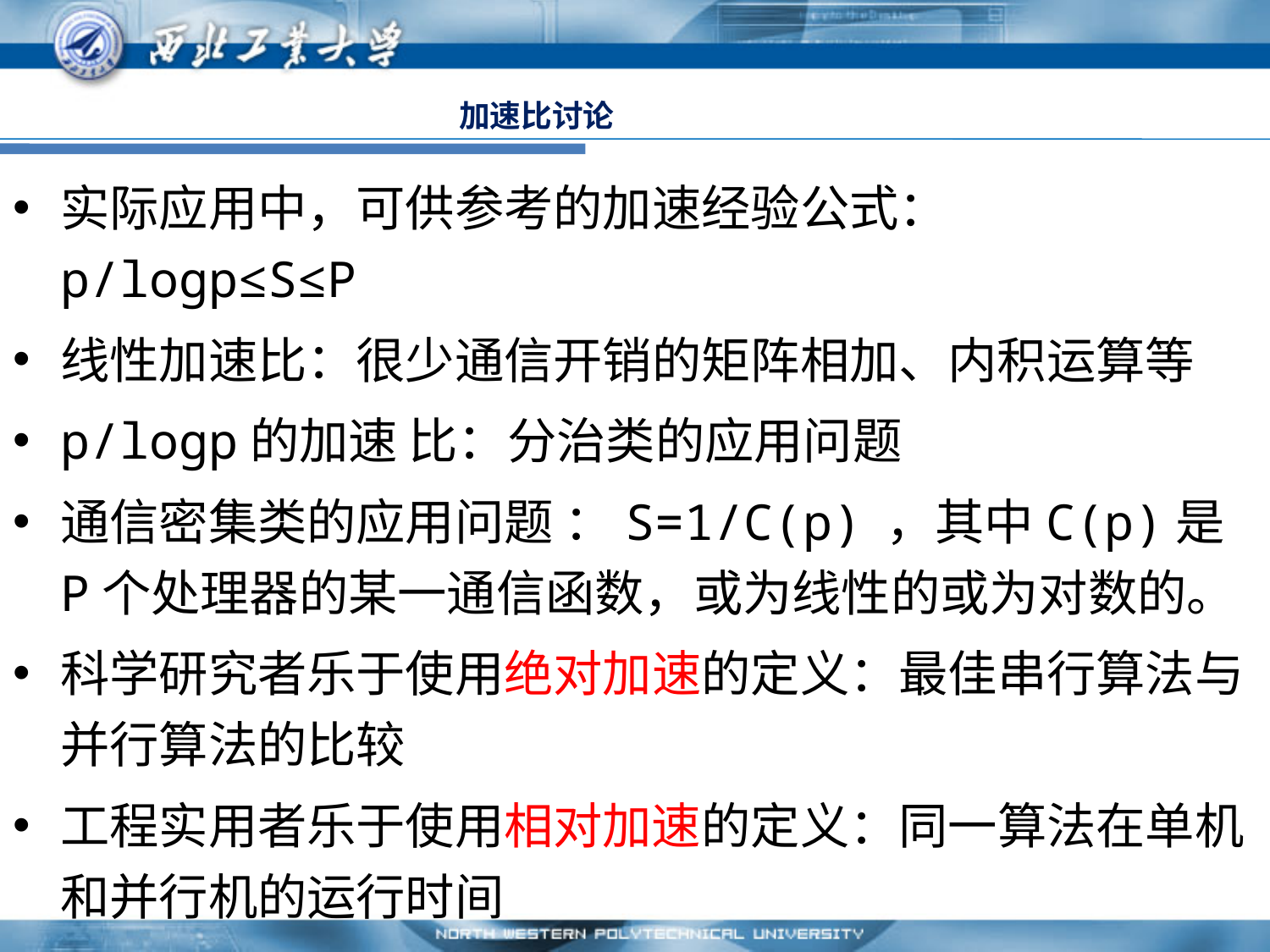

# 加速比讨论
实际应用中，可供参考的加速经验公式： p/logp≤S≤P
线性加速比：很少通信开销的矩阵相加、内积运算等
p/logp的加速 比：分治类的应用问题
通信密集类的应用问题 ：S=1/C(p) ，其中C(p)是P个处理器的某一通信函数，或为线性的或为对数的。
科学研究者乐于使用绝对加速的定义：最佳串行算法与并行算法的比较
工程实用者乐于使用相对加速的定义：同一算法在单机和并行机的运行时间
24